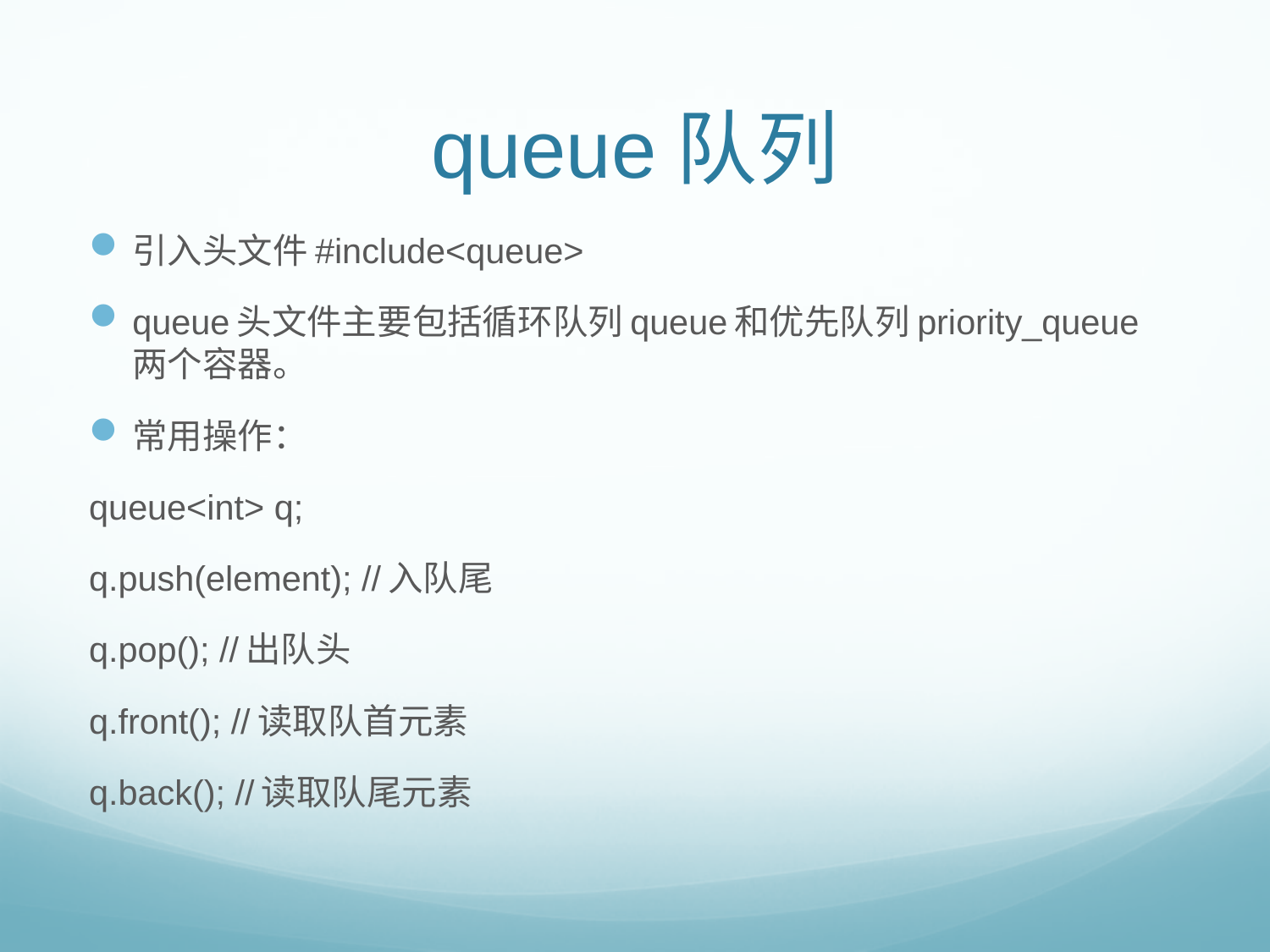

# queue队列
引入头文件#include<queue>
queue头文件主要包括循环队列queue和优先队列priority_queue两个容器。
常用操作：
queue<int> q;
q.push(element); //入队尾
q.pop(); //出队头
q.front(); //读取队首元素
q.back(); //读取队尾元素